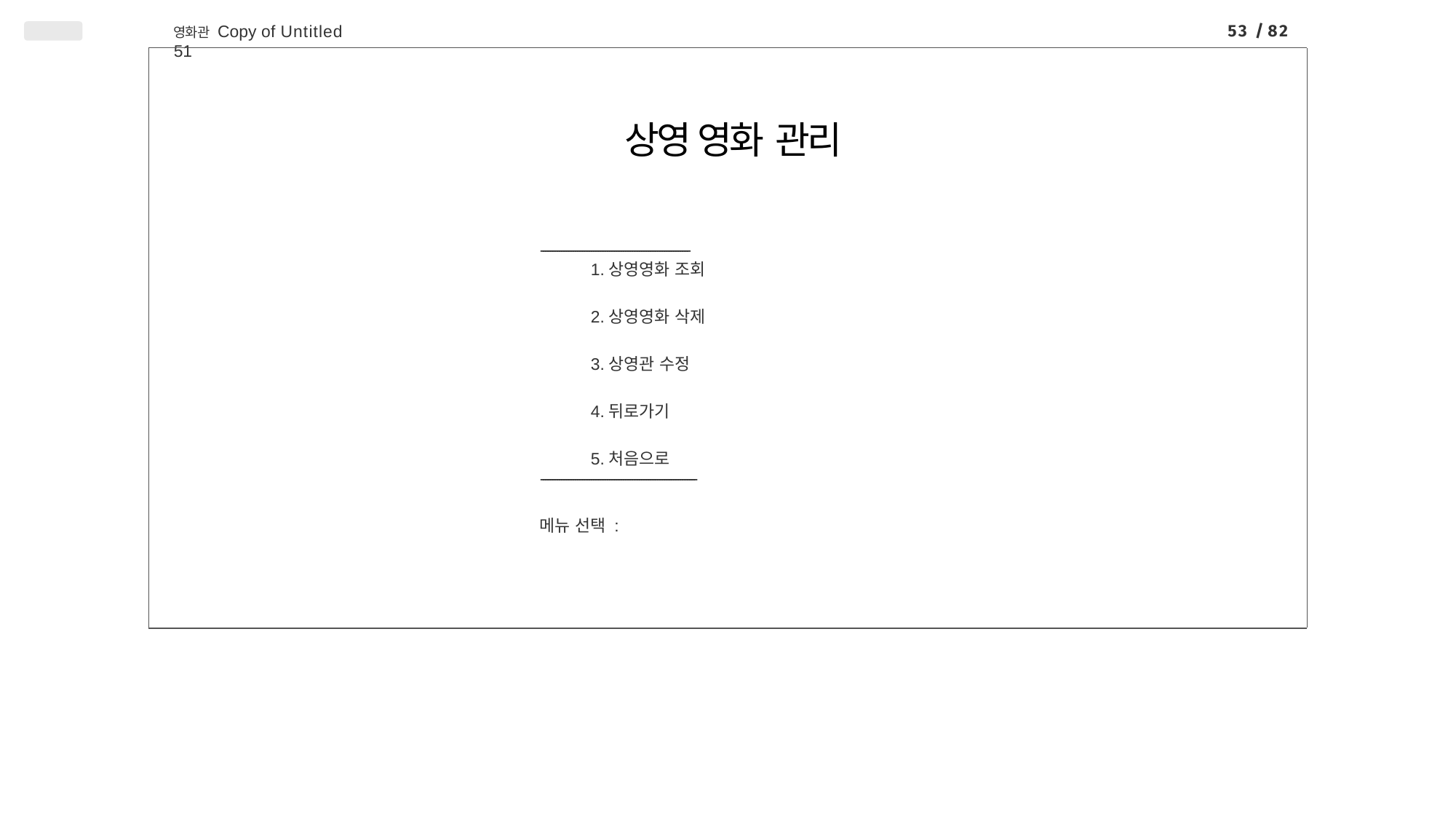

53 / 82
영화관 Copy of Untitled 51

# 상영 영화 관리
-----------------------------------------------------------------
상영영화 조회

상영영화 삭제

상영관 수정

뒤로가기

처음으로
--------------------------------------------------------------------

메뉴 선택 :